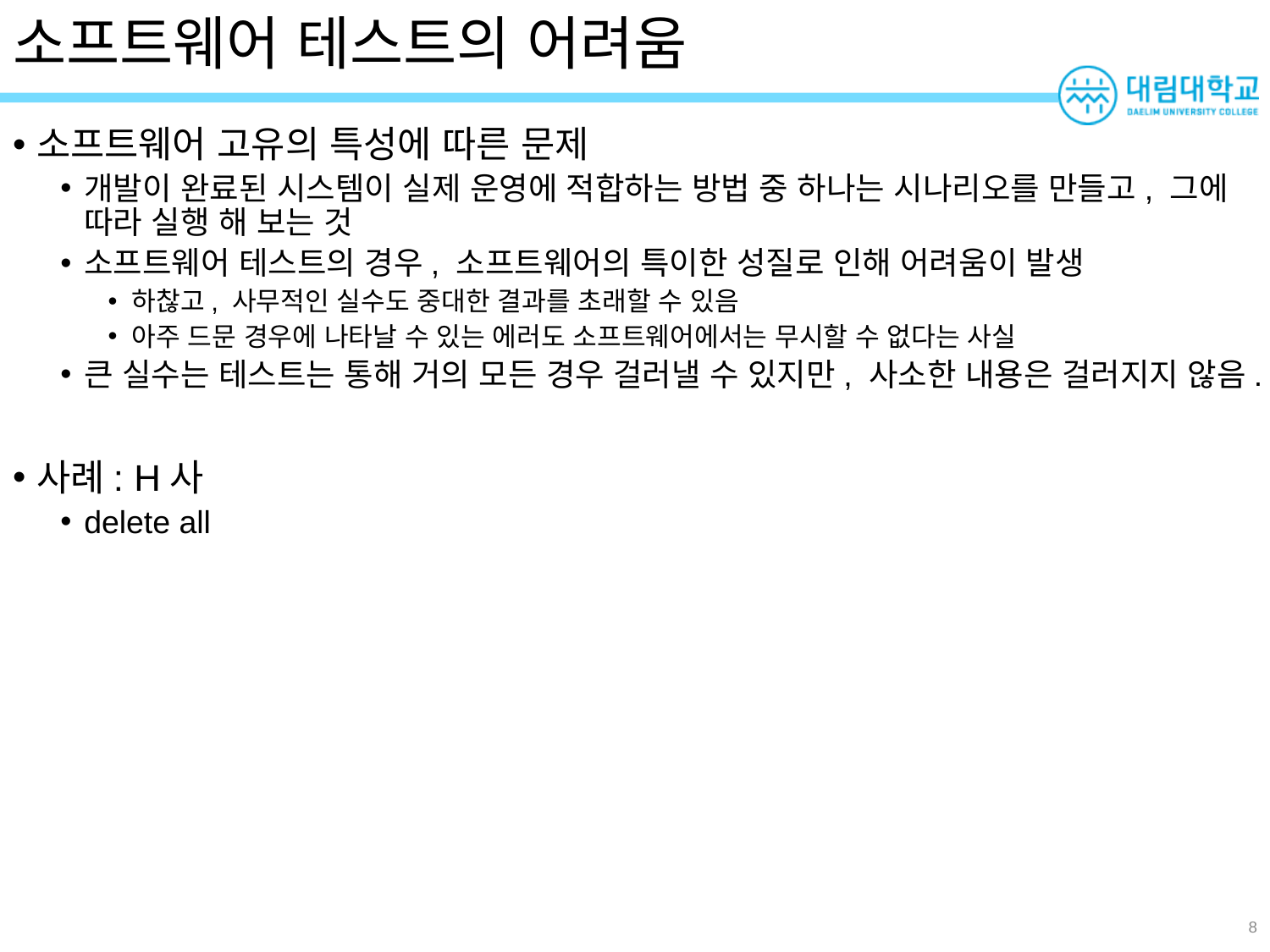

# 소프트웨어 테스트의 어려움
소프트웨어 고유의 특성에 따른 문제
개발이 완료된 시스템이 실제 운영에 적합하는 방법 중 하나는 시나리오를 만들고, 그에 따라 실행 해 보는 것
소프트웨어 테스트의 경우, 소프트웨어의 특이한 성질로 인해 어려움이 발생
하찮고, 사무적인 실수도 중대한 결과를 초래할 수 있음
아주 드문 경우에 나타날 수 있는 에러도 소프트웨어에서는 무시할 수 없다는 사실
큰 실수는 테스트는 통해 거의 모든 경우 걸러낼 수 있지만, 사소한 내용은 걸러지지 않음.

사례: H사
delete all

8